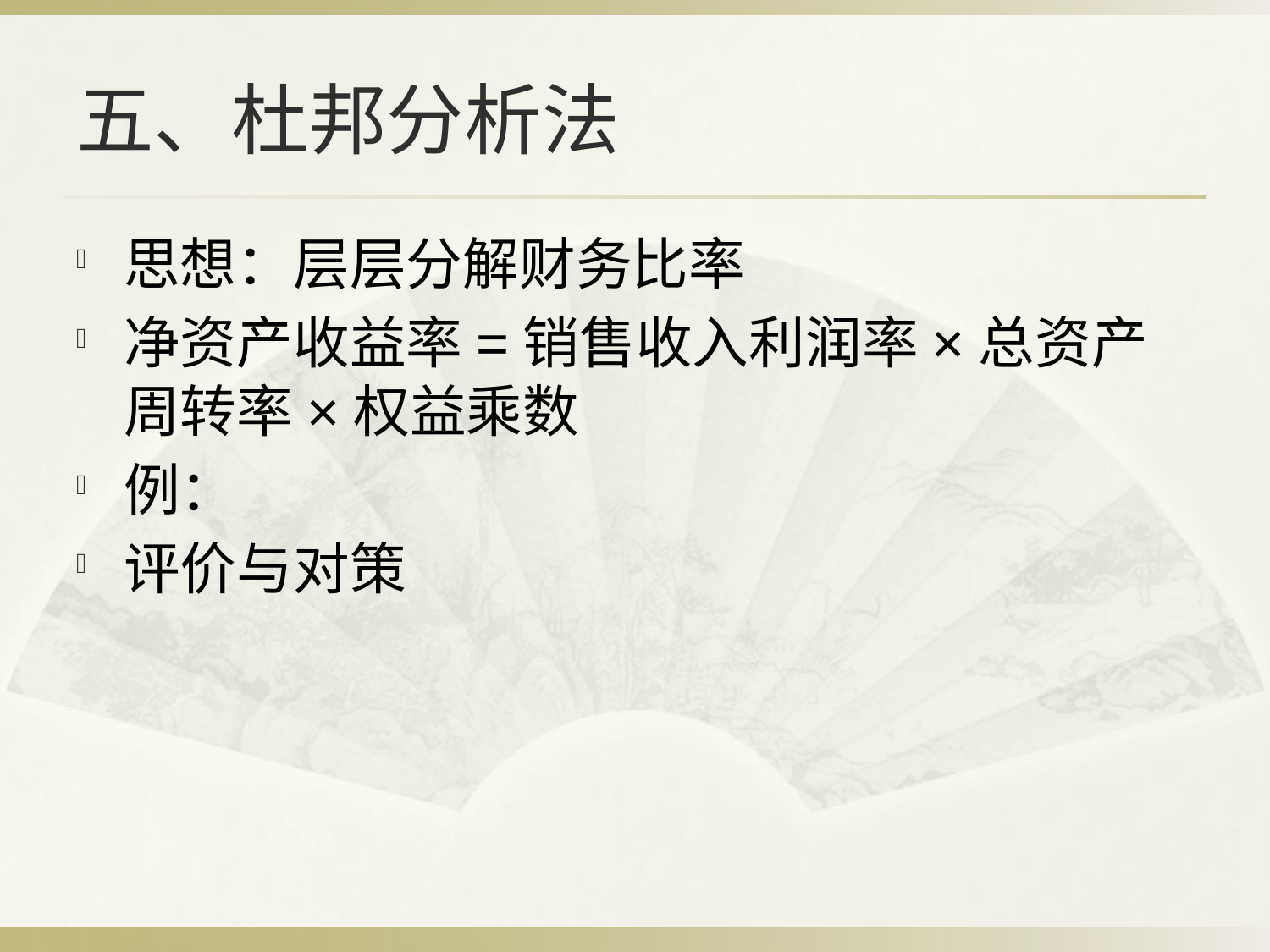

# 五、杜邦分析法
思想：层层分解财务比率
净资产收益率=销售收入利润率×总资产周转率×权益乘数
例：
评价与对策